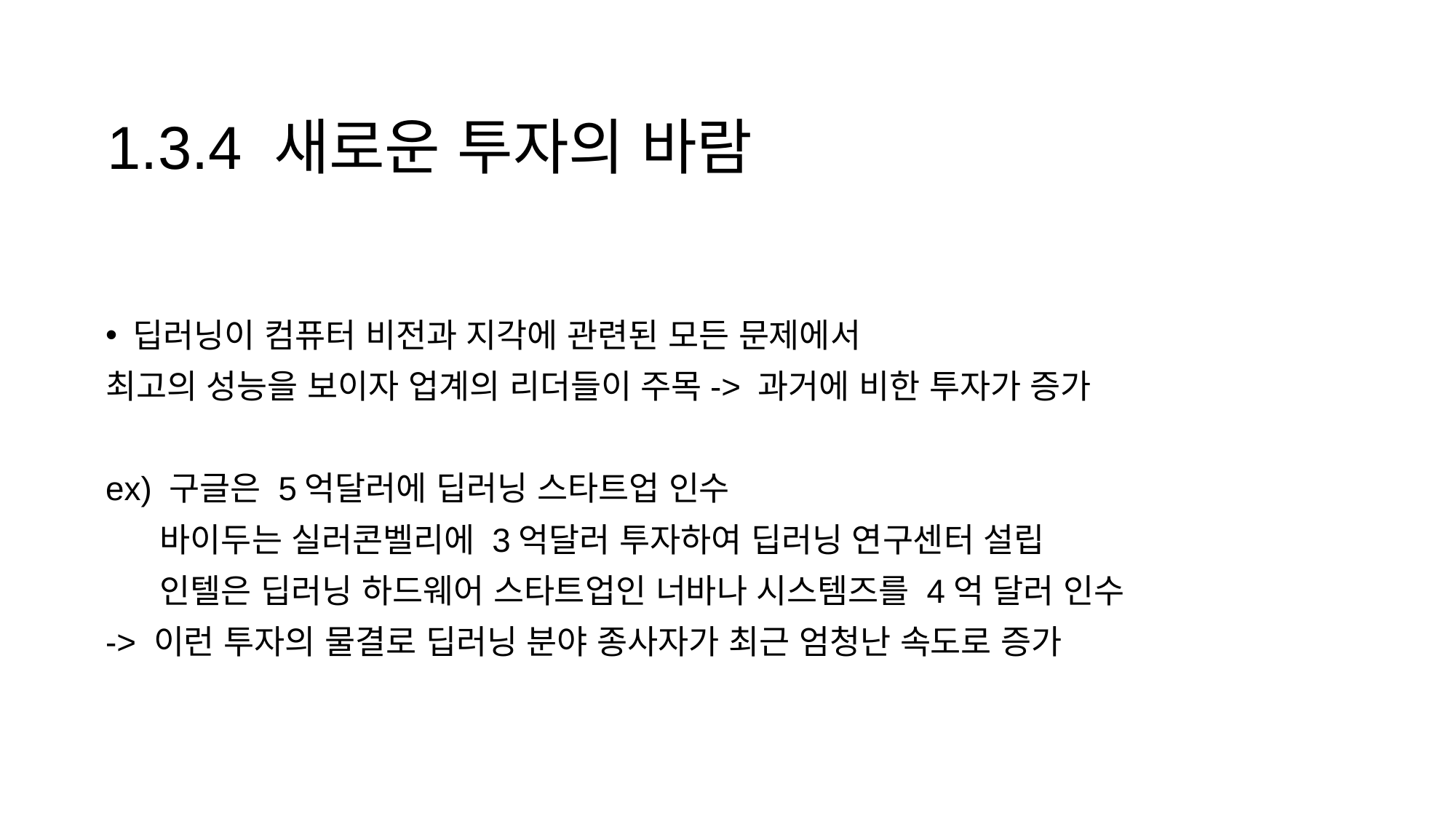

# 1.3.4 새로운 투자의 바람
딥러닝이 컴퓨터 비전과 지각에 관련된 모든 문제에서
최고의 성능을 보이자 업계의 리더들이 주목-> 과거에 비한 투자가 증가

ex) 구글은 5억달러에 딥러닝 스타트업 인수
     바이두는 실러콘벨리에 3억달러 투자하여 딥러닝 연구센터 설립
     인텔은 딥러닝 하드웨어 스타트업인 너바나 시스템즈를 4억 달러 인수
-> 이런 투자의 물결로 딥러닝 분야 종사자가 최근 엄청난 속도로 증가